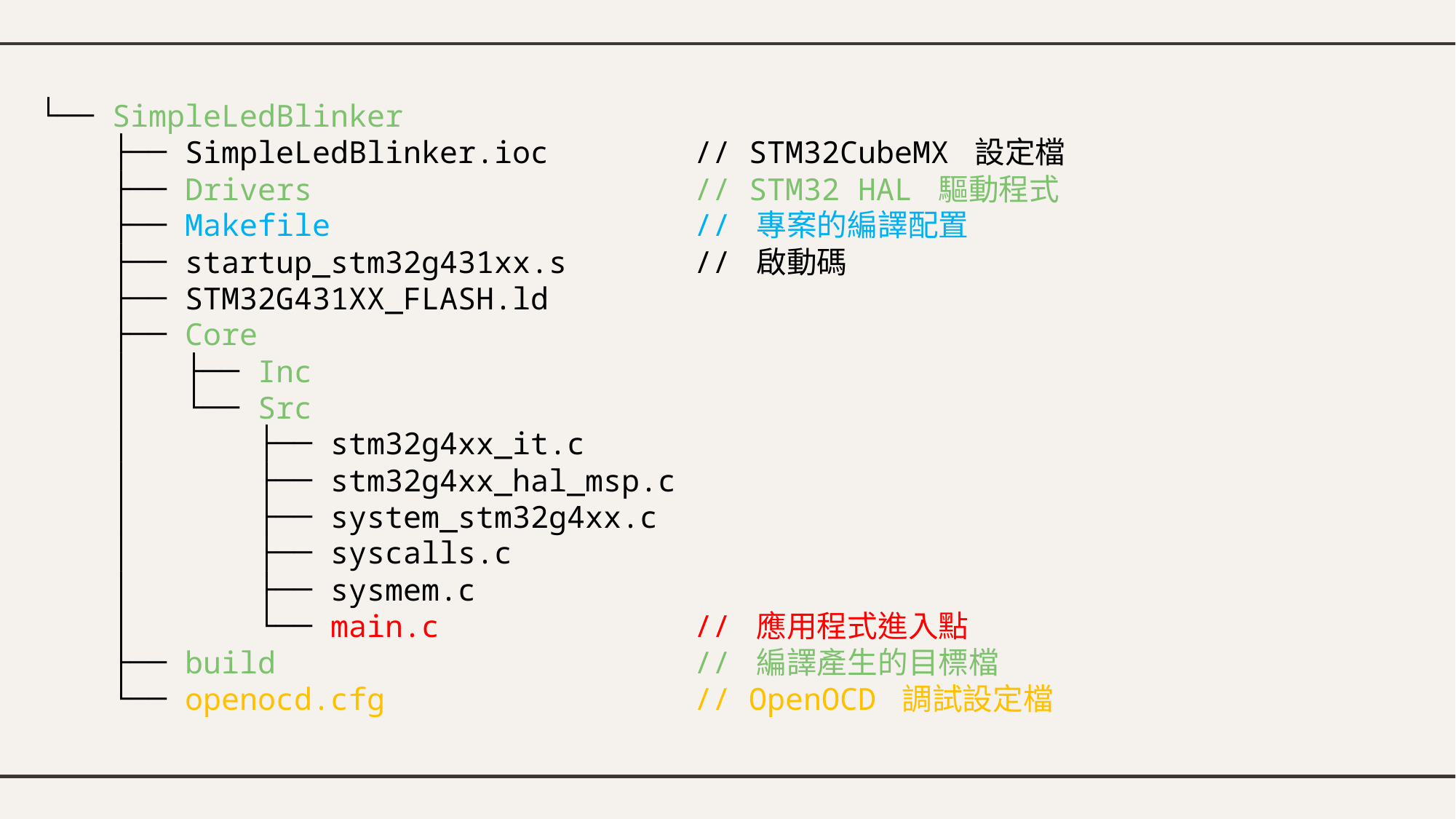

└── SimpleLedBlinker
    ├── SimpleLedBlinker.ioc		// STM32CubeMX 設定檔
    ├── Drivers				// STM32 HAL 驅動程式
    ├── Makefile				// 專案的編譯配置
    ├── startup_stm32g431xx.s		// 啟動碼
    ├── STM32G431XX_FLASH.ld
    ├── Core
    │   ├── Inc
    │   └── Src
    │       ├── stm32g4xx_it.c
    │       ├── stm32g4xx_hal_msp.c
    │       ├── system_stm32g4xx.c
    │       ├── syscalls.c
    │       ├── sysmem.c
    │       └── main.c			// 應用程式進入點
    ├── build				// 編譯產生的目標檔
    └── openocd.cfg			// OpenOCD 調試設定檔